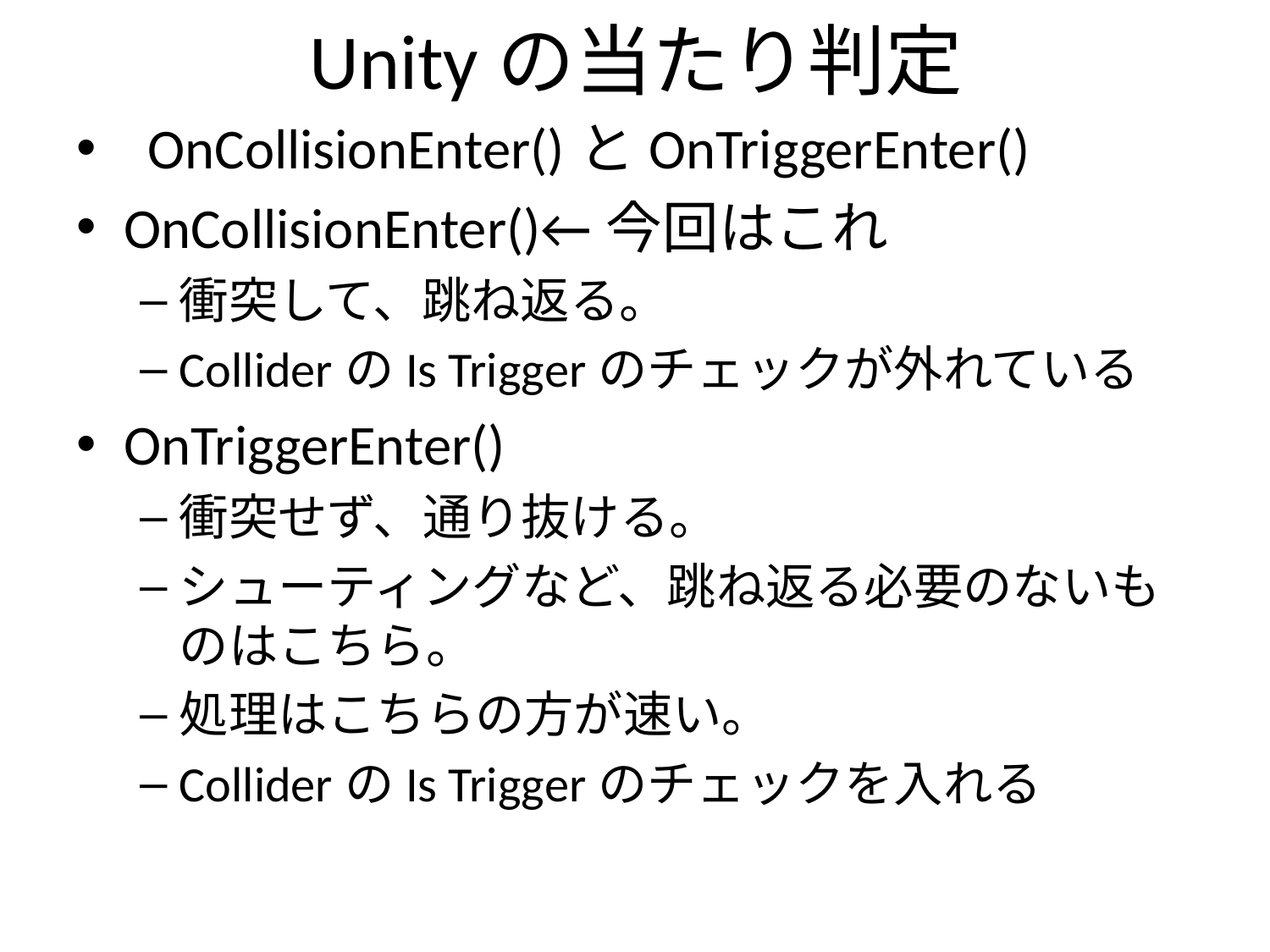

# Unityの当たり判定
OnCollisionEnter()とOnTriggerEnter()
OnCollisionEnter()←今回はこれ
衝突して、跳ね返る。
ColliderのIs Triggerのチェックが外れている
OnTriggerEnter()
衝突せず、通り抜ける。
シューティングなど、跳ね返る必要のないものはこちら。
処理はこちらの方が速い。
ColliderのIs Triggerのチェックを入れる